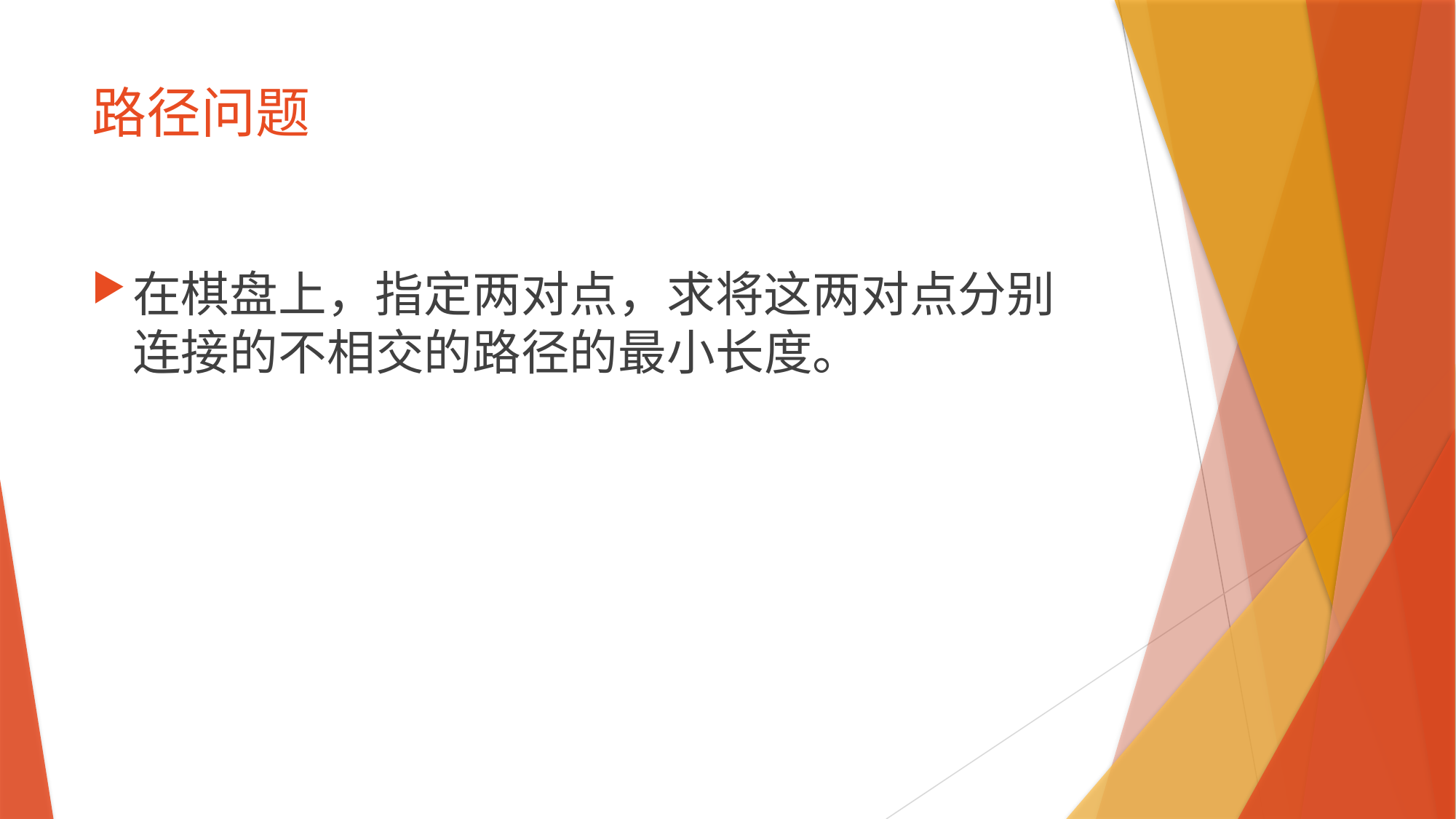

# 路径问题
在棋盘上，指定两对点，求将这两对点分别连接的不相交的路径的最小长度。